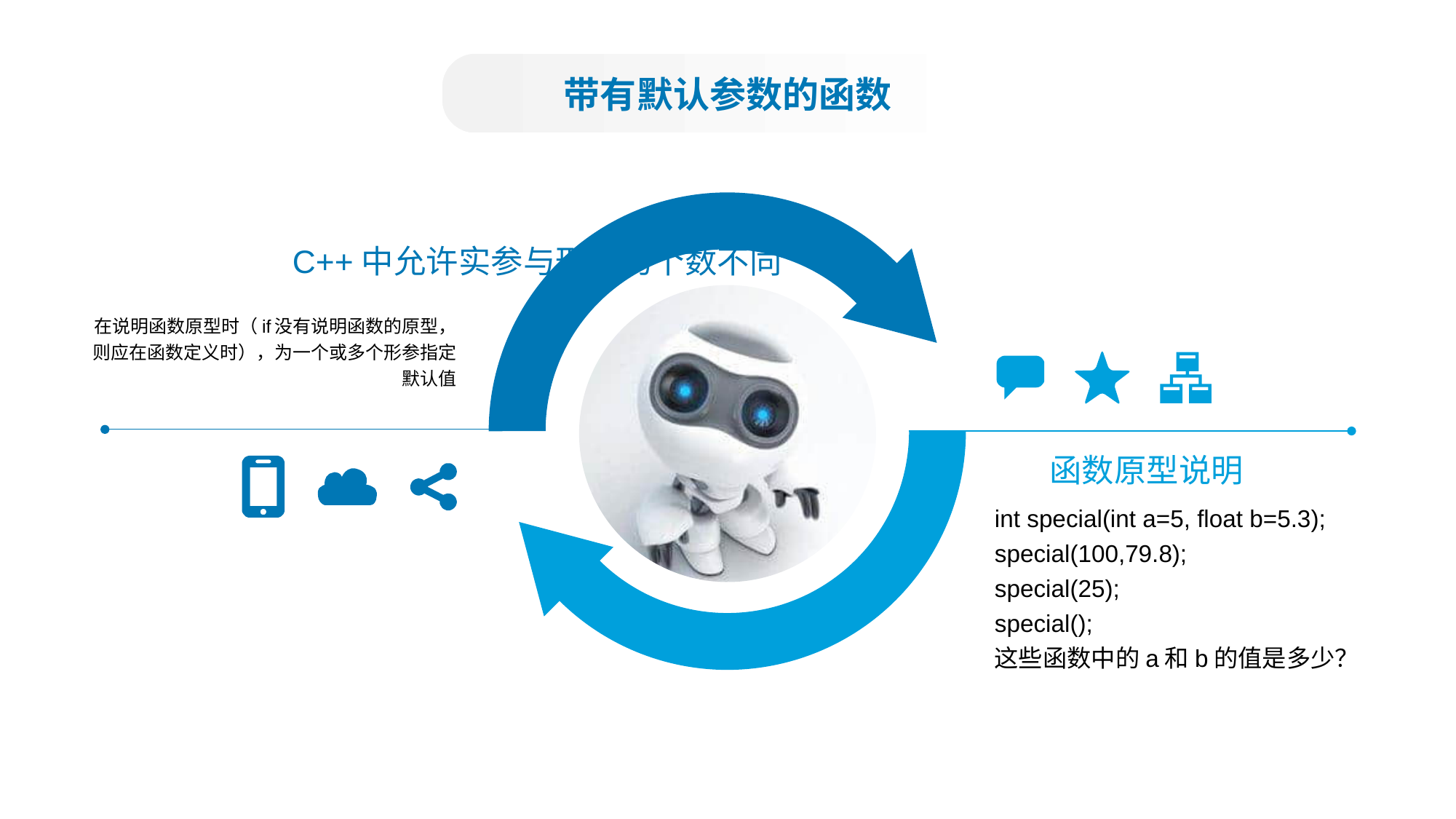

带有默认参数的函数

C++中允许实参与形参的个数不同

在说明函数原型时（if没有说明函数的原型，则应在函数定义时），为一个或多个形参指定默认值

函数原型说明

int special(int a=5, float b=5.3);
special(100,79.8);
special(25);
special();
这些函数中的a和b的值是多少？